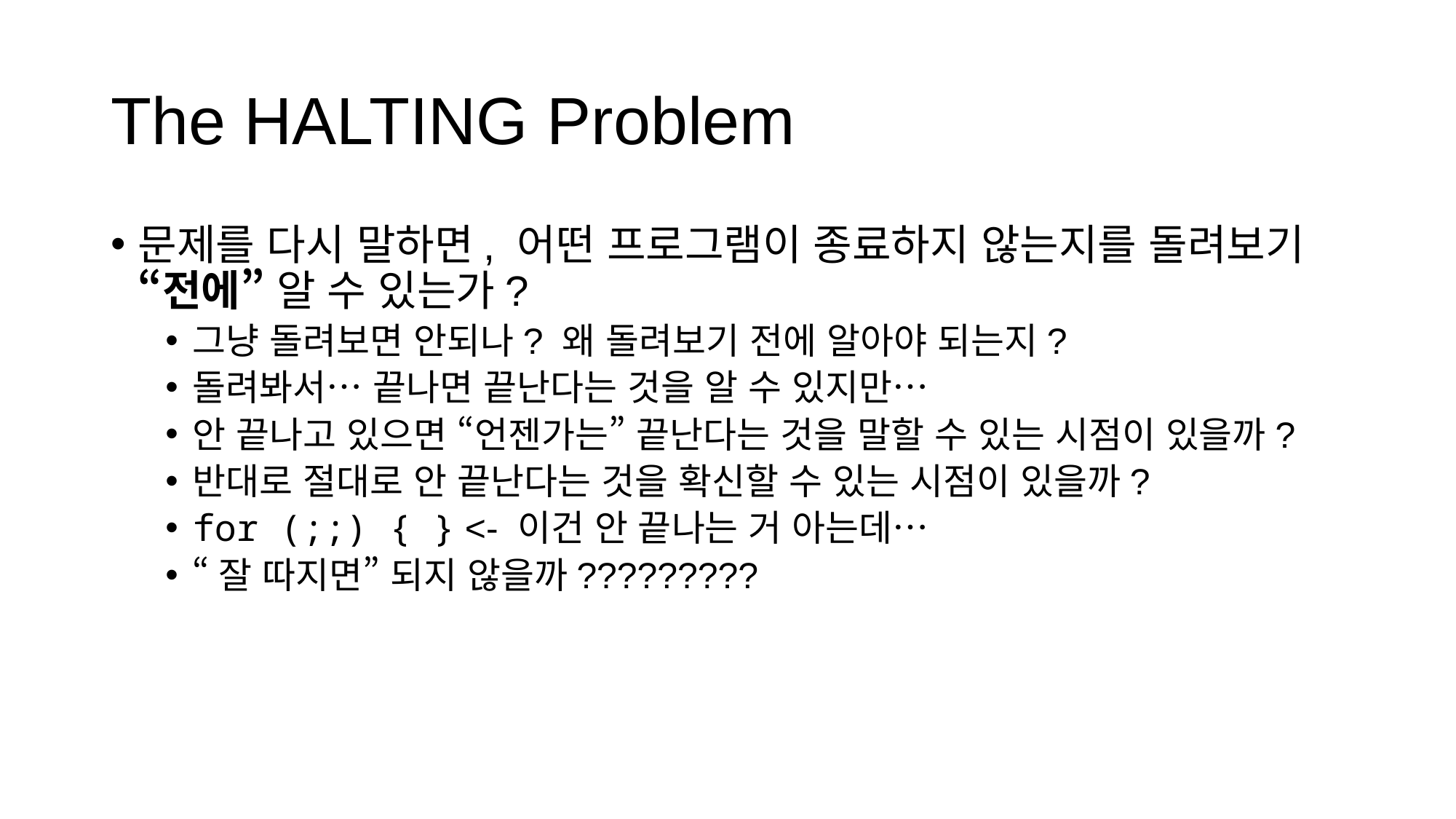

# The HALTING Problem
문제를 다시 말하면, 어떤 프로그램이 종료하지 않는지를 돌려보기 “전에” 알 수 있는가?
그냥 돌려보면 안되나? 왜 돌려보기 전에 알아야 되는지?
돌려봐서… 끝나면 끝난다는 것을 알 수 있지만…
안 끝나고 있으면 “언젠가는” 끝난다는 것을 말할 수 있는 시점이 있을까?
반대로 절대로 안 끝난다는 것을 확신할 수 있는 시점이 있을까?
for (;;) { } <- 이건 안 끝나는 거 아는데…
“잘 따지면” 되지 않을까?????????